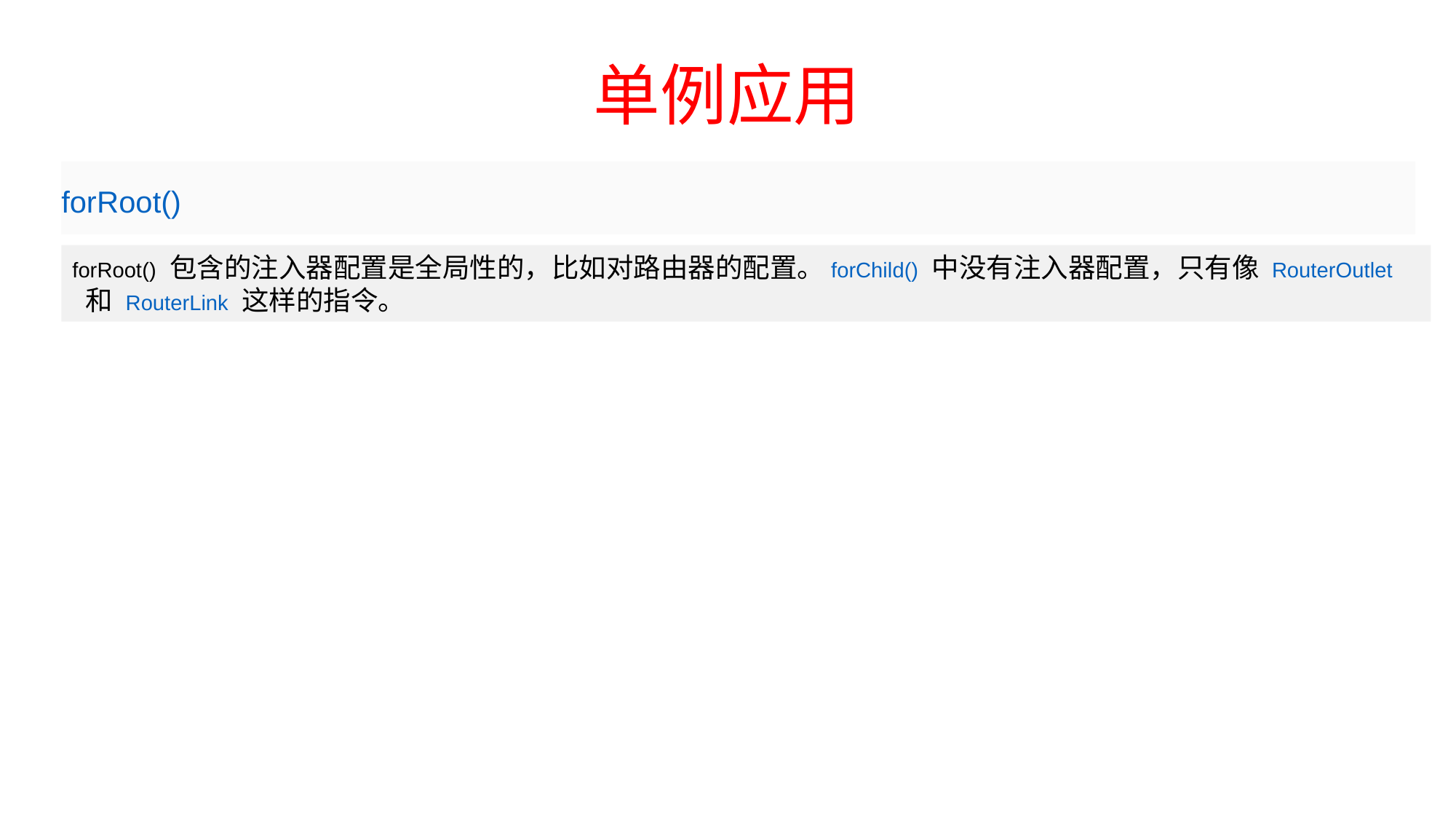

单例应用
forRoot()
forRoot() 包含的注入器配置是全局性的，比如对路由器的配置。forChild() 中没有注入器配置，只有像 RouterOutlet 和 RouterLink 这样的指令。